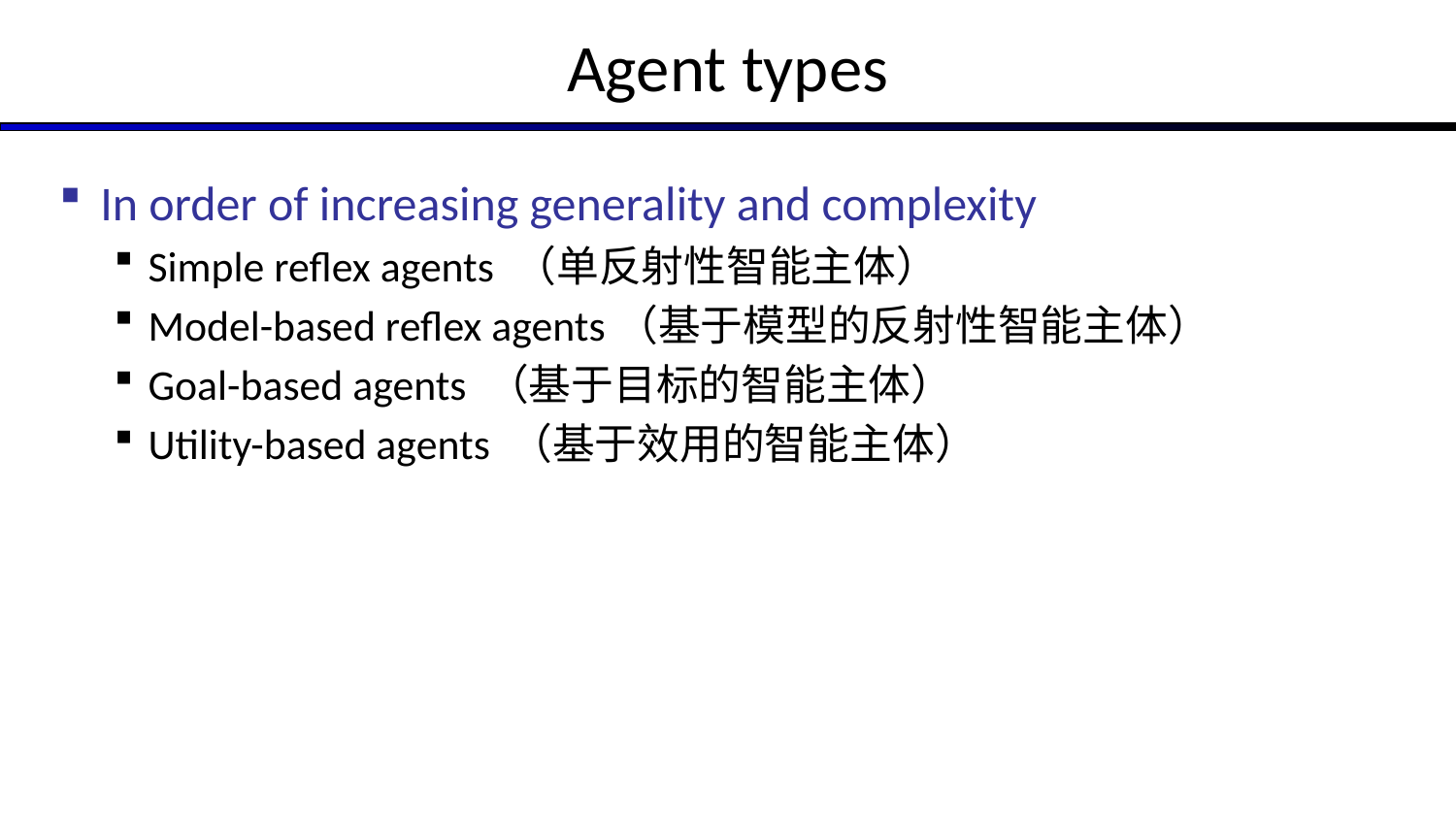

# Agent types
In order of increasing generality and complexity
Simple reflex agents （单反射性智能主体）
Model-based reflex agents（基于模型的反射性智能主体）
Goal-based agents （基于目标的智能主体）
Utility-based agents （基于效用的智能主体）